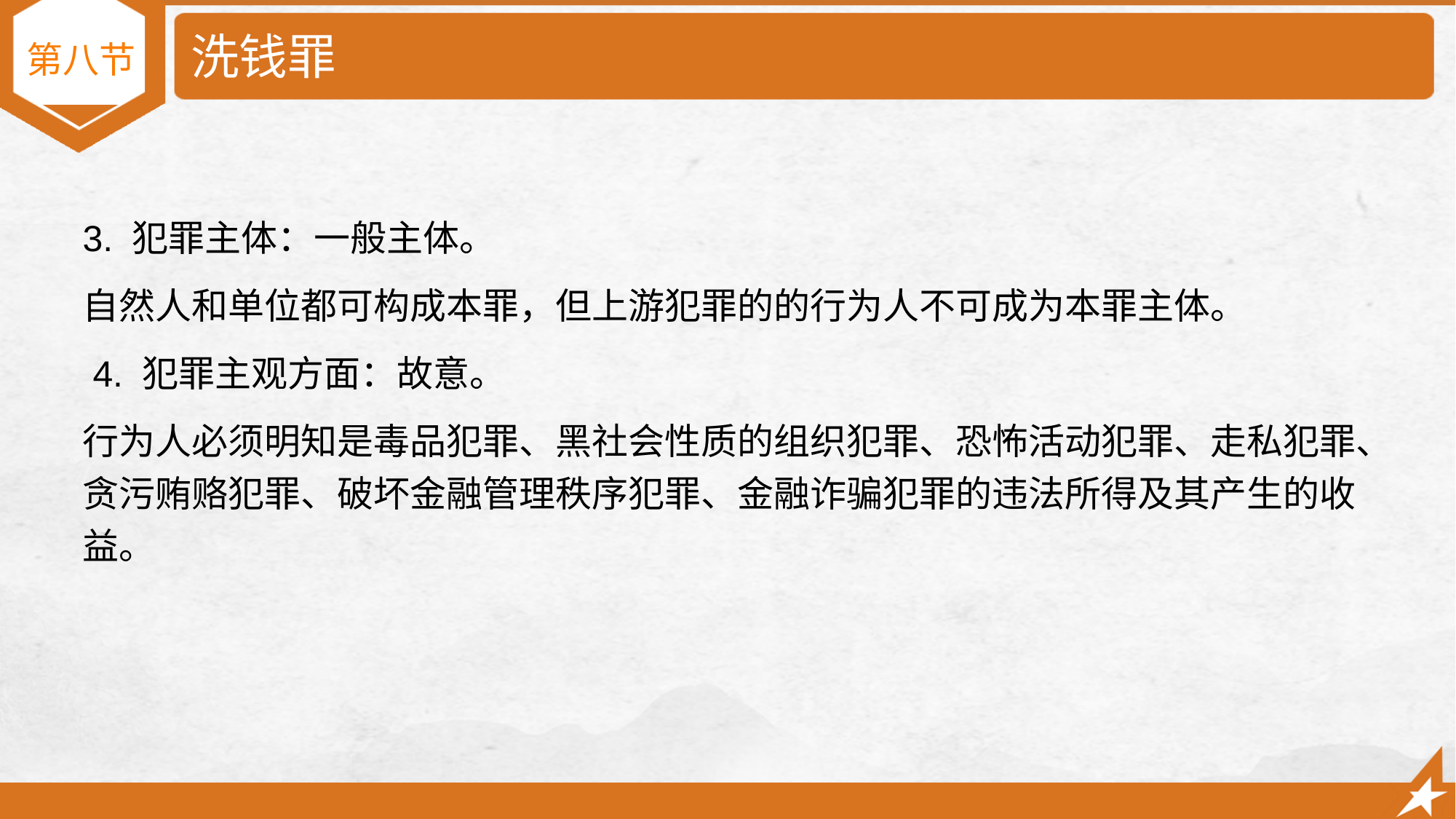

# 洗钱罪
第八节

3. 犯罪主体：一般主体。
自然人和单位都可构成本罪，但上游犯罪的的行为人不可成为本罪主体。
 4. 犯罪主观方面：故意。
行为人必须明知是毒品犯罪、黑社会性质的组织犯罪、恐怖活动犯罪、走私犯罪、贪污贿赂犯罪、破坏金融管理秩序犯罪、金融诈骗犯罪的违法所得及其产生的收益。